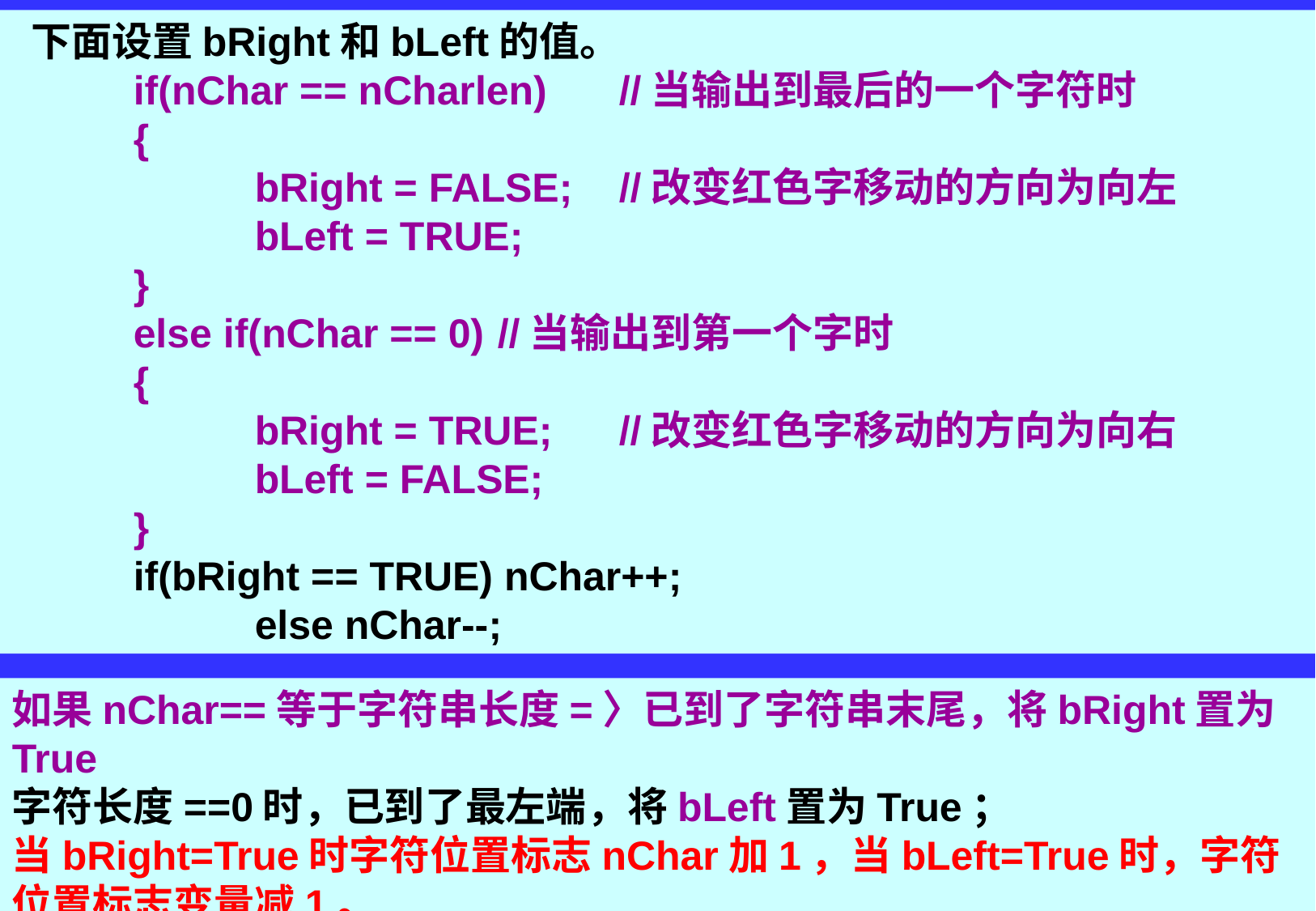

下面设置bRight和bLeft的值。
	if(nChar == nCharlen)	//当输出到最后的一个字符时
	{
		bRight = FALSE;	//改变红色字移动的方向为向左
		bLeft = TRUE;
	}
	else if(nChar == 0)	//当输出到第一个字时
	{
		bRight = TRUE;	//改变红色字移动的方向为向右
		bLeft = FALSE;
	}
	if(bRight == TRUE) nChar++;
		else nChar--;
如果nChar==等于字符串长度=〉已到了字符串末尾，将bRight置为True
字符长度==0时，已到了最左端，将bLeft置为True；
当bRight=True时字符位置标志nChar加1，当bLeft=True时，字符位置标志变量减1。
20